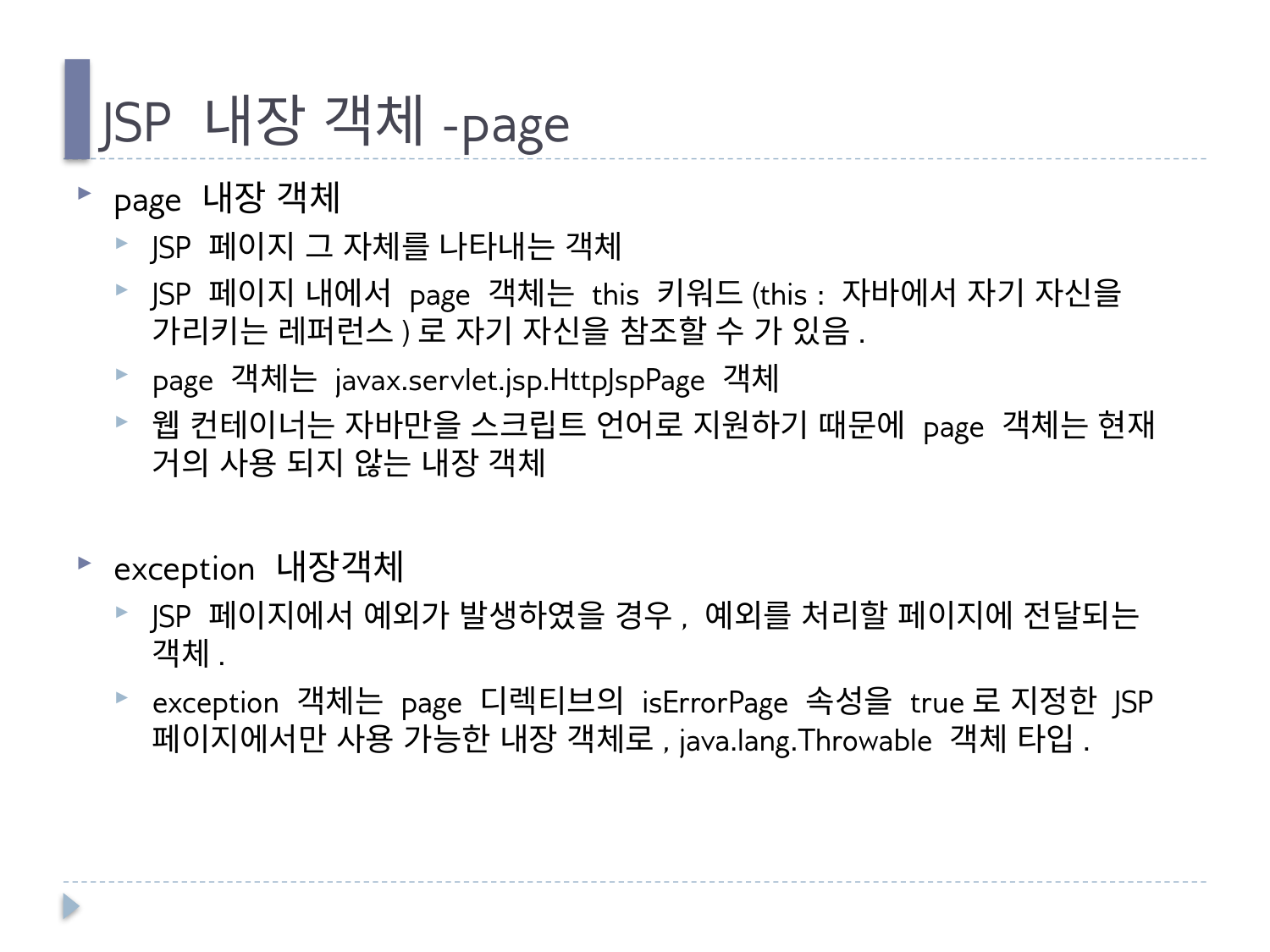

# JSP 내장 객체-page
page 내장 객체
JSP 페이지 그 자체를 나타내는 객체
JSP 페이지 내에서 page 객체는 this 키워드(this : 자바에서 자기 자신을 가리키는 레퍼런스)로 자기 자신을 참조할 수 가 있음.
page 객체는 javax.servlet.jsp.HttpJspPage 객체
웹 컨테이너는 자바만을 스크립트 언어로 지원하기 때문에 page 객체는 현재 거의 사용 되지 않는 내장 객체

exception 내장객체
JSP 페이지에서 예외가 발생하였을 경우, 예외를 처리할 페이지에 전달되는 객체.
exception 객체는 page 디렉티브의 isErrorPage 속성을 true로 지정한 JSP 페이지에서만 사용 가능한 내장 객체로, java.lang.Throwable 객체 타입.